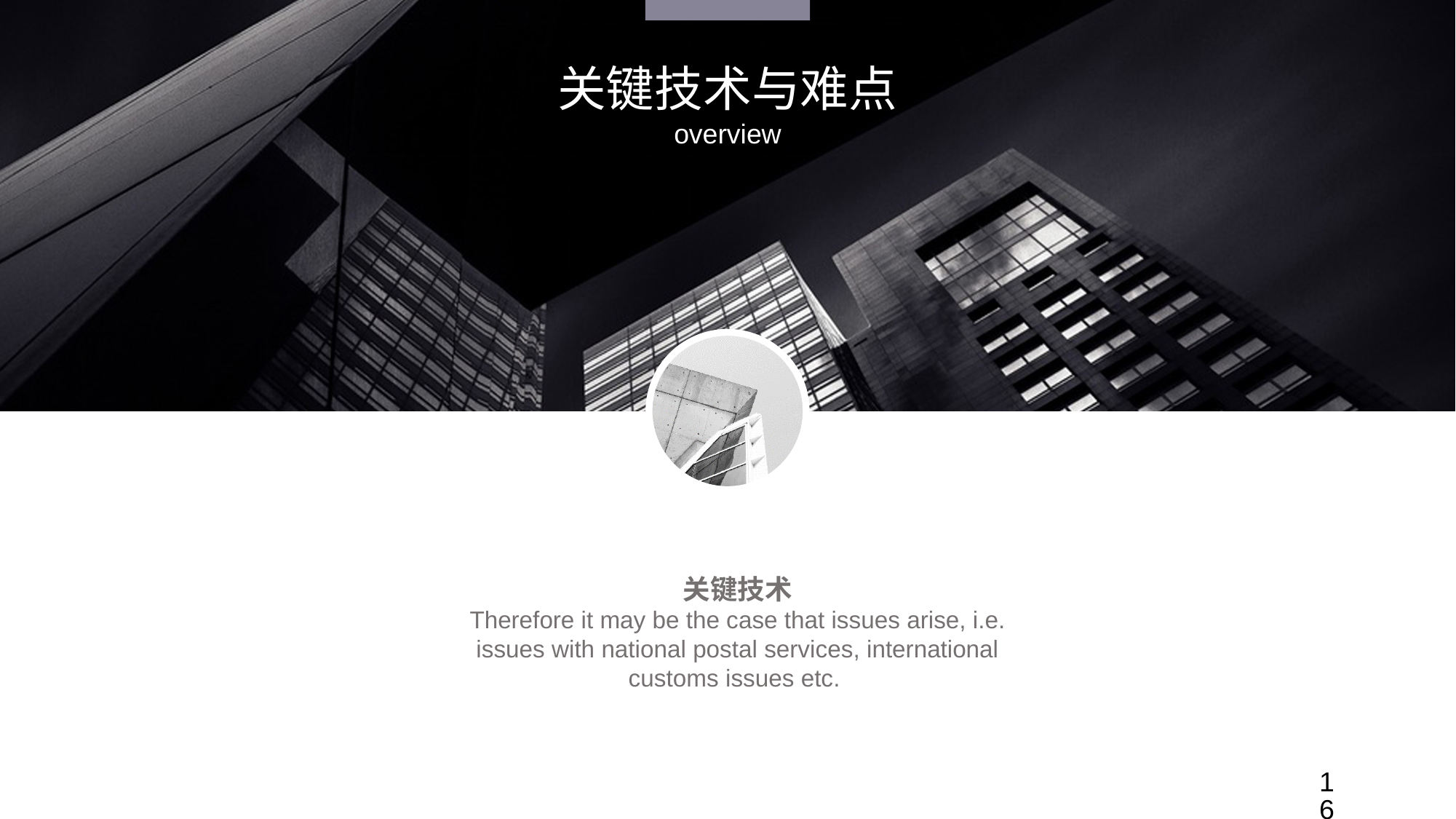

关键技术与难点
overview

关键技术
Therefore it may be the case that issues arise, i.e. issues with national postal services, international customs issues etc.
16